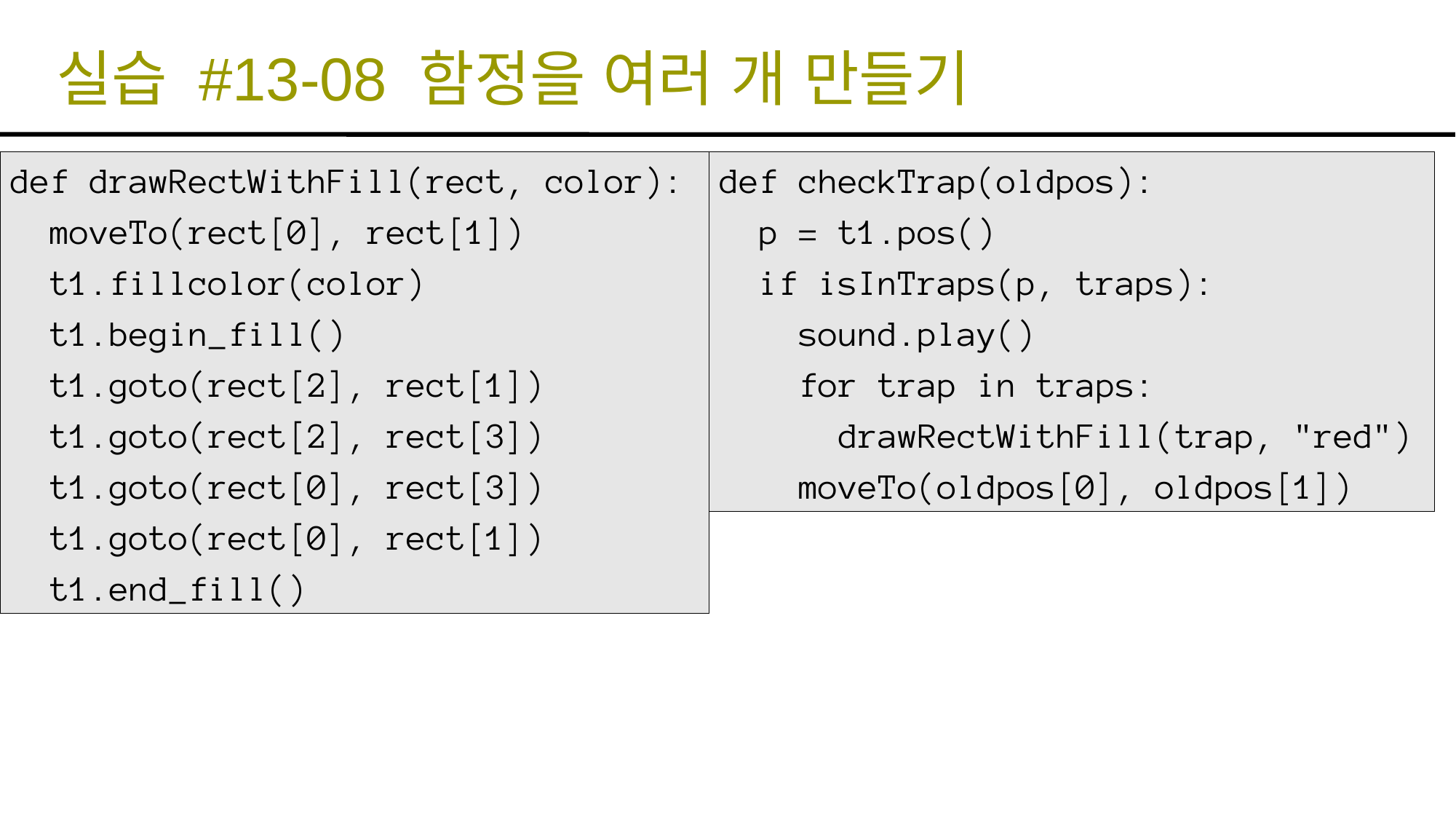

실습 #13-08 함정을 여러 개 만들기
def drawRectWithFill(rect, color):
  moveTo(rect[0], rect[1])
  t1.fillcolor(color)
  t1.begin_fill()
  t1.goto(rect[2], rect[1])
  t1.goto(rect[2], rect[3])
  t1.goto(rect[0], rect[3])
  t1.goto(rect[0], rect[1])
  t1.end_fill()

def checkTrap(oldpos):
  p = t1.pos()
  if isInTraps(p, traps):
    sound.play()
    for trap in traps:
      drawRectWithFill(trap, "red")
    moveTo(oldpos[0], oldpos[1])